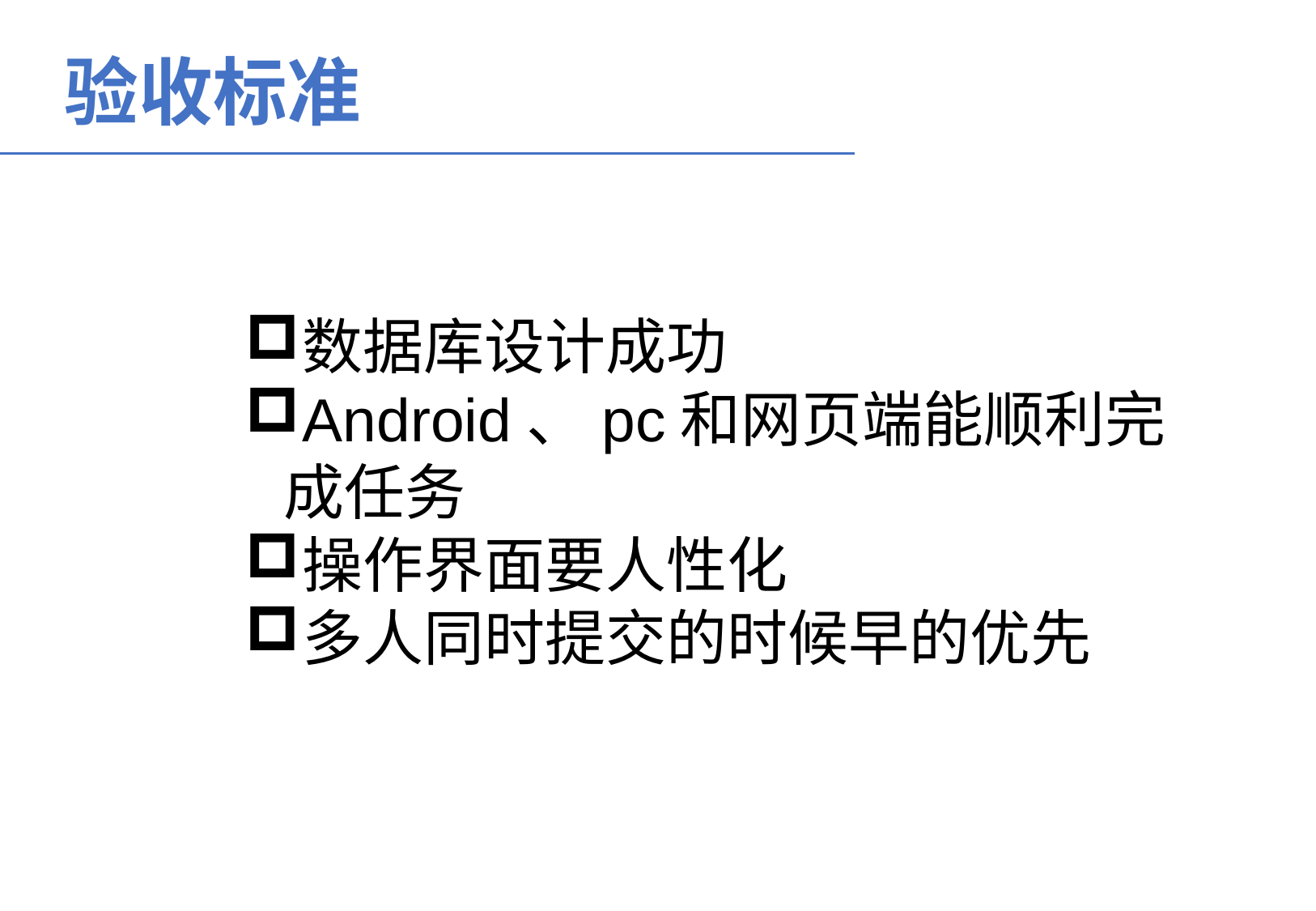

验收标准
数据库设计成功
Android、pc和网页端能顺利完成任务
操作界面要人性化
多人同时提交的时候早的优先